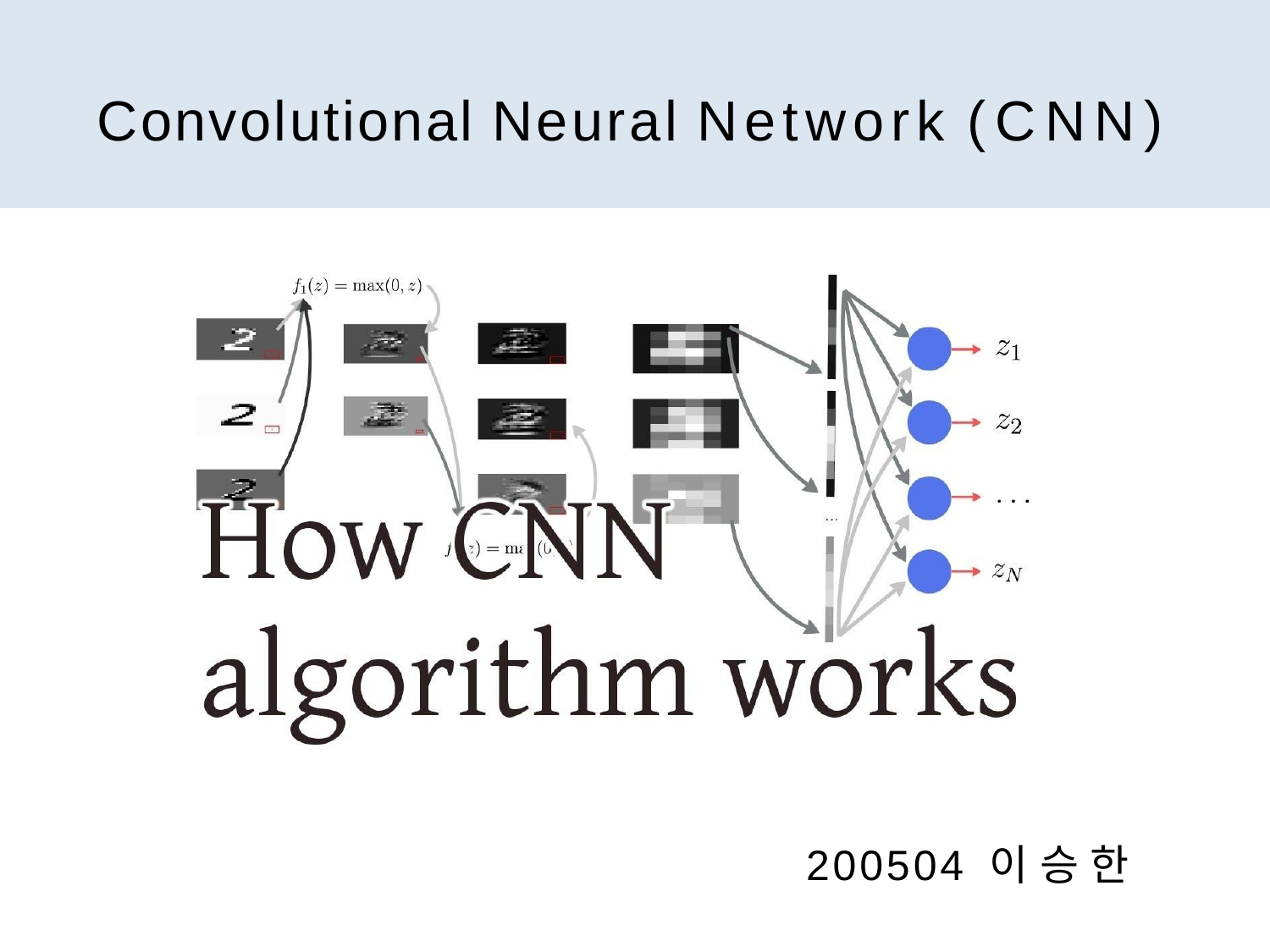

# Convolutional Neural Network (CNN)

200504 이승한